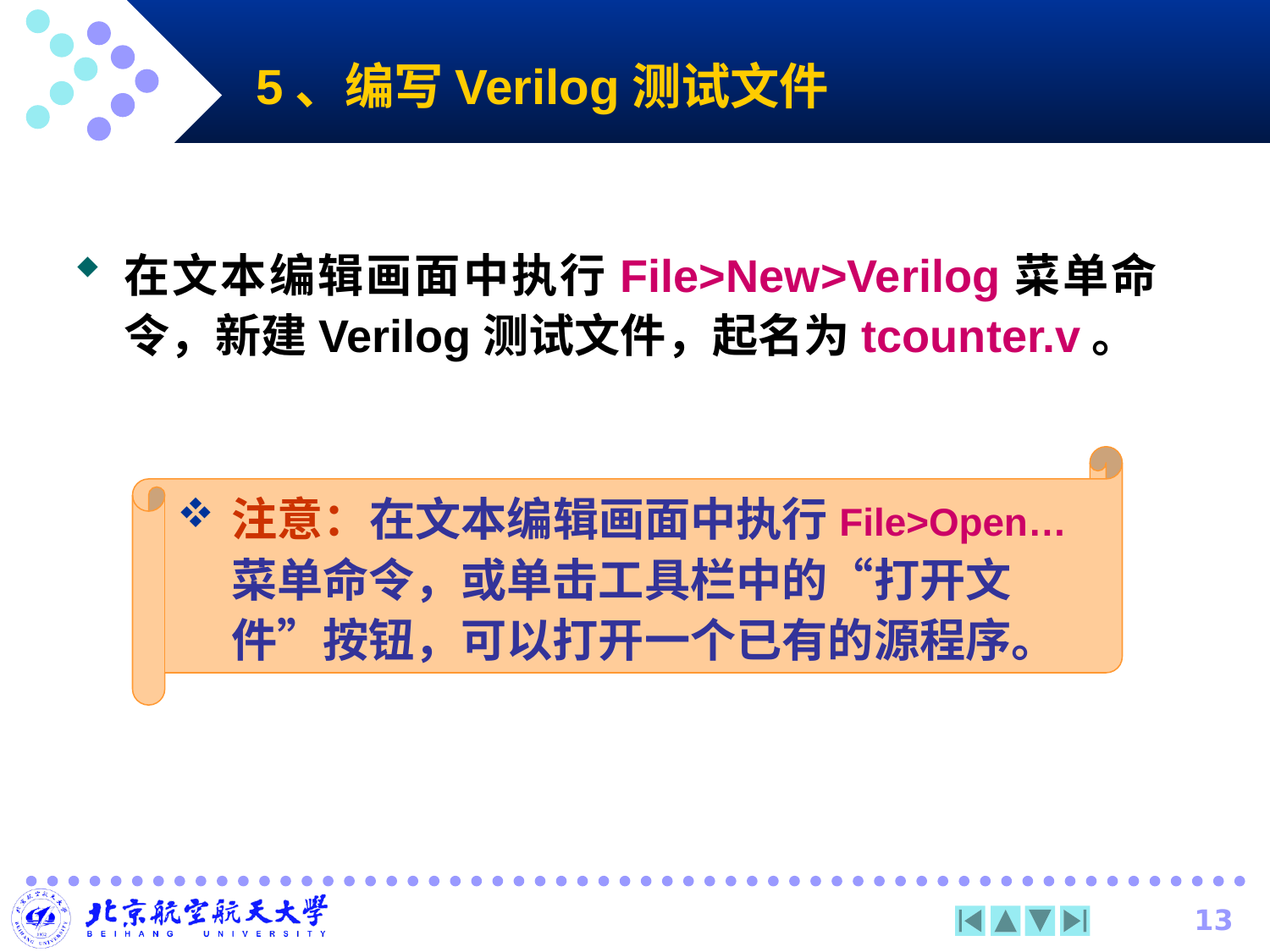

# 5、编写Verilog测试文件
在文本编辑画面中执行File>New>Verilog菜单命令，新建Verilog测试文件，起名为tcounter.v。

注意：在文本编辑画面中执行File>Open…菜单命令，或单击工具栏中的“打开文件”按钮，可以打开一个已有的源程序。
13